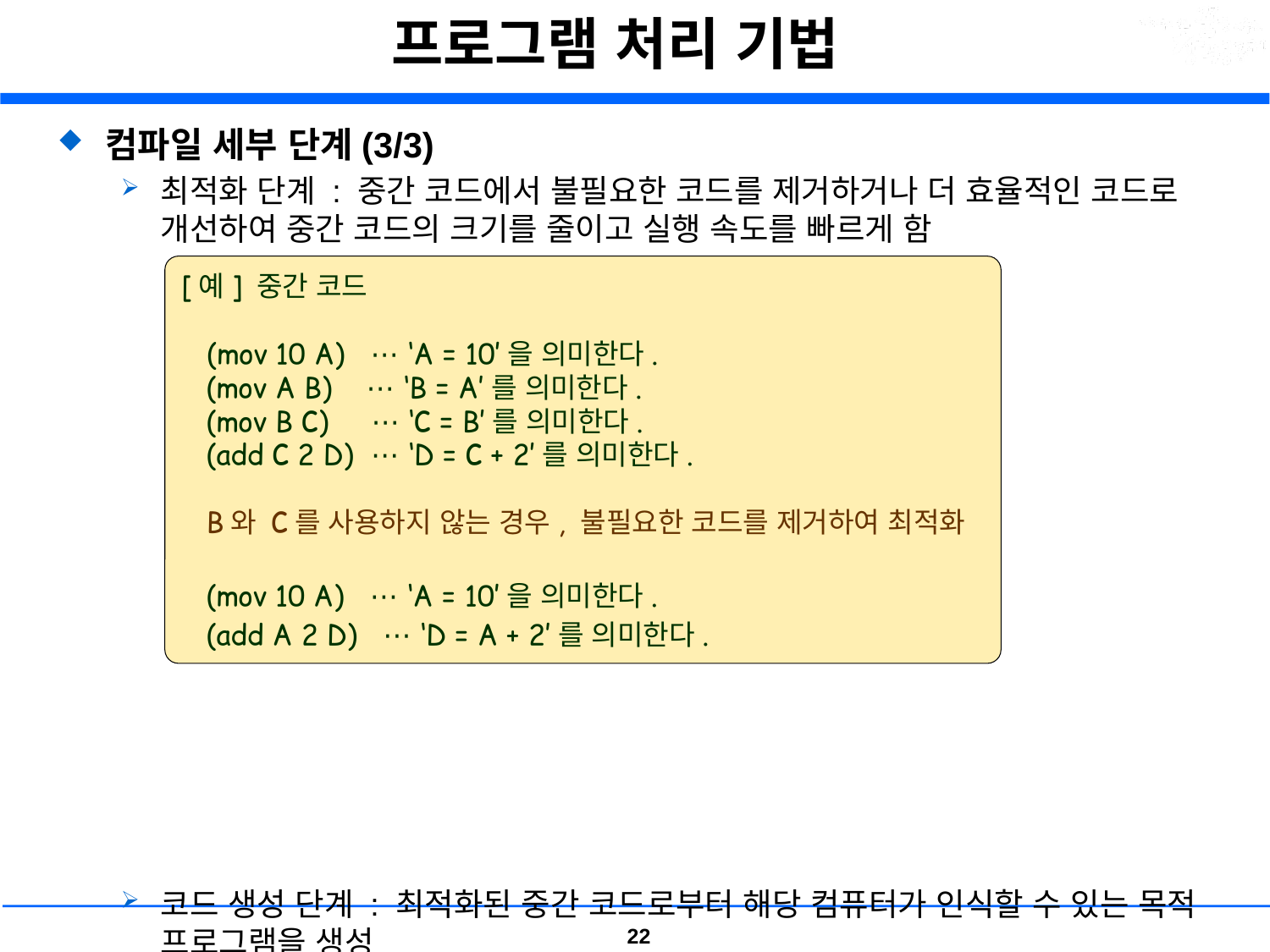

# 프로그램 처리 기법
컴파일 세부 단계(3/3)
최적화 단계 : 중간 코드에서 불필요한 코드를 제거하거나 더 효율적인 코드로 개선하여 중간 코드의 크기를 줄이고 실행 속도를 빠르게 함

코드 생성 단계 : 최적화된 중간 코드로부터 해당 컴퓨터가 인식할 수 있는 목적 프로그램을 생성

[예] 중간 코드
   (mov 10 A)   ⋯ ‘A = 10’을 의미한다.
(mov A B)    ⋯ ‘B = A’를 의미한다.
(mov B C)     ⋯ ‘C = B’를 의미한다.
(add C 2 D)  ⋯ ‘D = C + 2’를 의미한다.

B와 C를 사용하지 않는 경우, 불필요한 코드를 제거하여 최적화
(mov 10 A)   ⋯ ‘A = 10’을 의미한다.
(add A 2 D)   ⋯ ‘D = A + 2’를 의미한다.